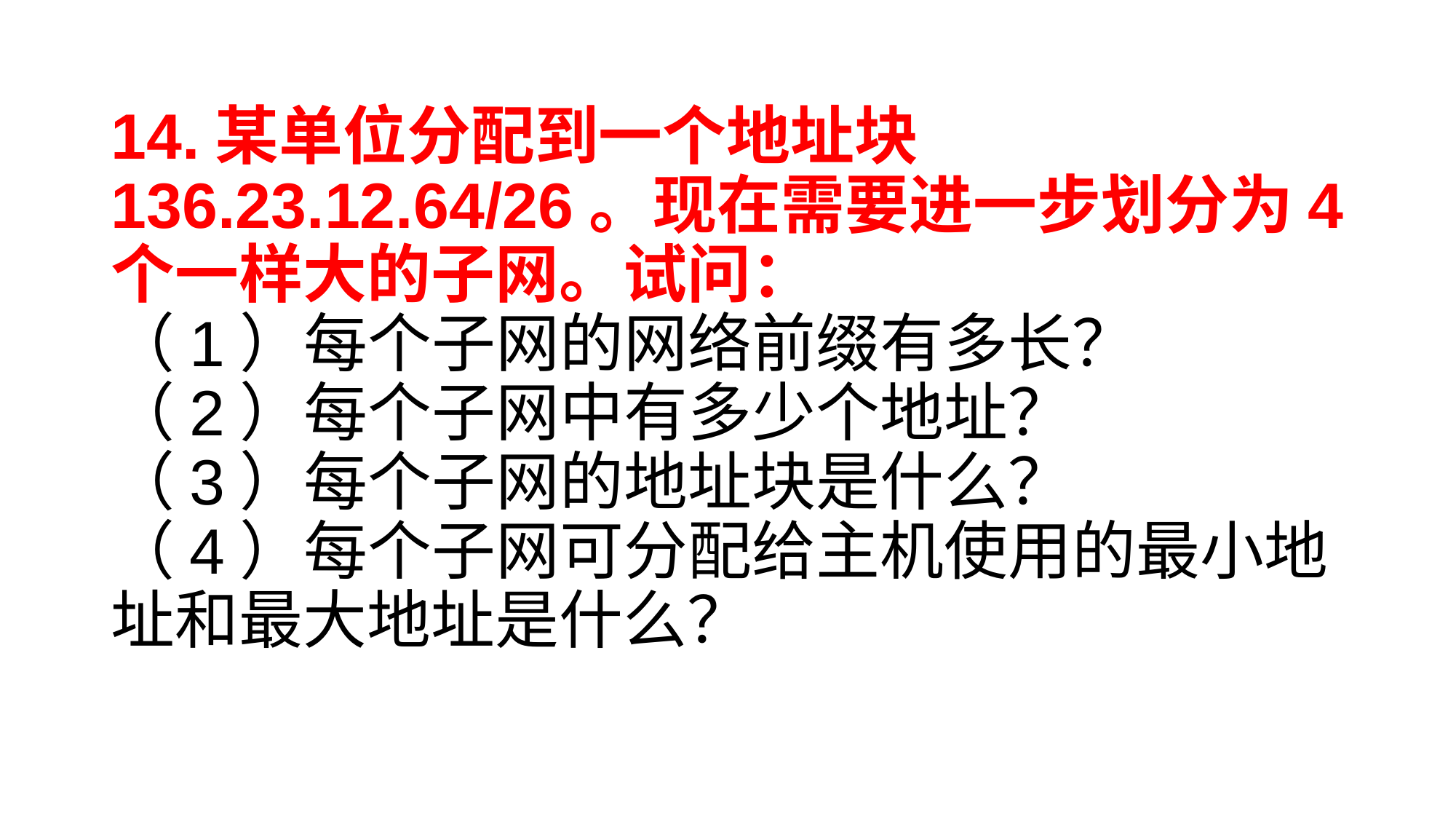

# 14.某单位分配到一个地址块136.23.12.64/26。现在需要进一步划分为4个一样大的子网。试问： （1）每个子网的网络前缀有多长？ （2）每个子网中有多少个地址？ （3）每个子网的地址块是什么？ （4）每个子网可分配给主机使用的最小地址和最大地址是什么？